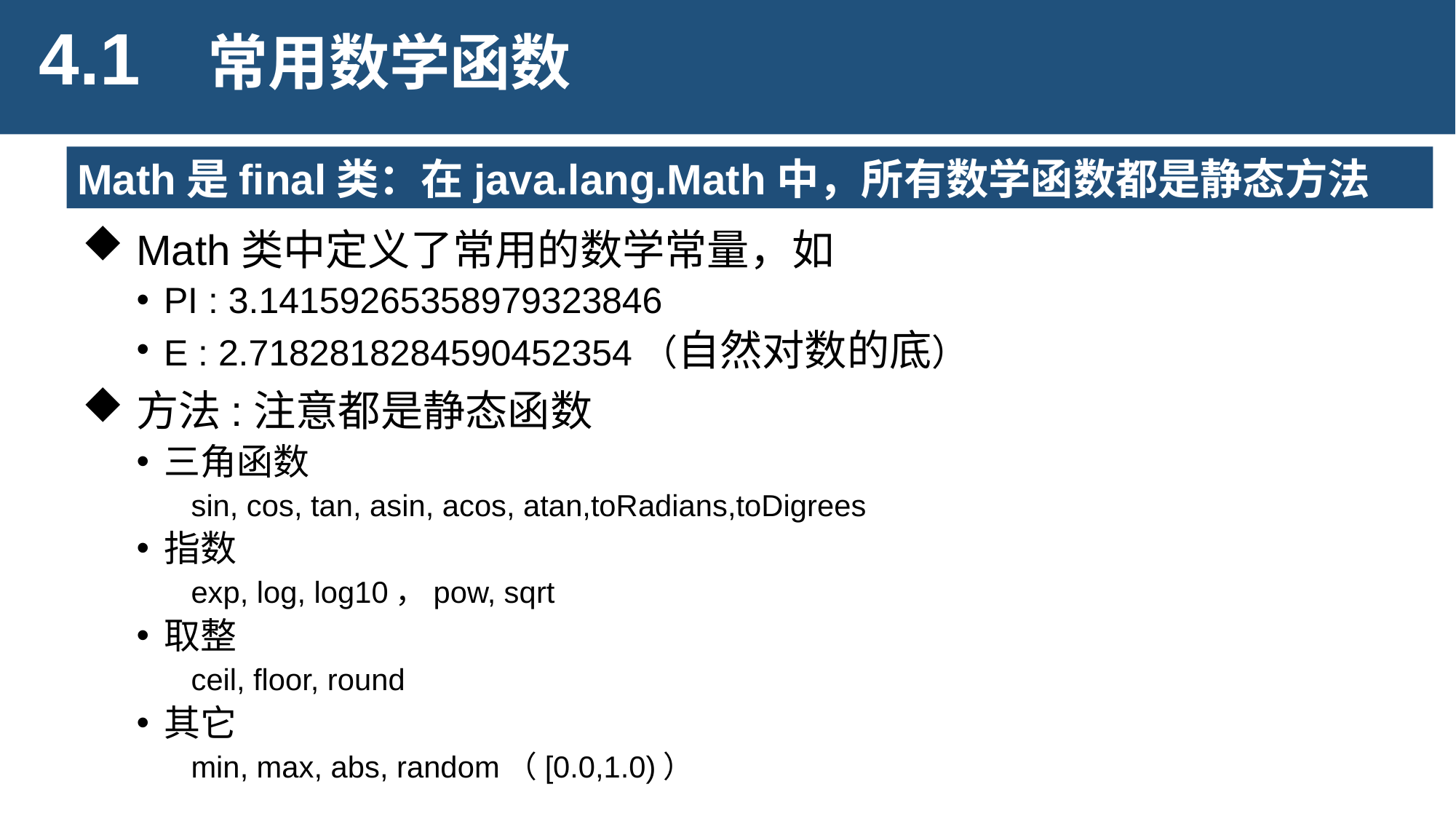

4.1
常用数学函数

Math是final类：在java.lang.Math中，所有数学函数都是静态方法
Math类中定义了常用的数学常量，如
PI : 3.14159265358979323846
E : 2.7182818284590452354（自然对数的底）
方法:注意都是静态函数
三角函数
sin, cos, tan, asin, acos, atan,toRadians,toDigrees
指数
exp, log, log10，pow, sqrt
取整
ceil, floor, round
其它
min, max, abs, random（[0.0,1.0)）